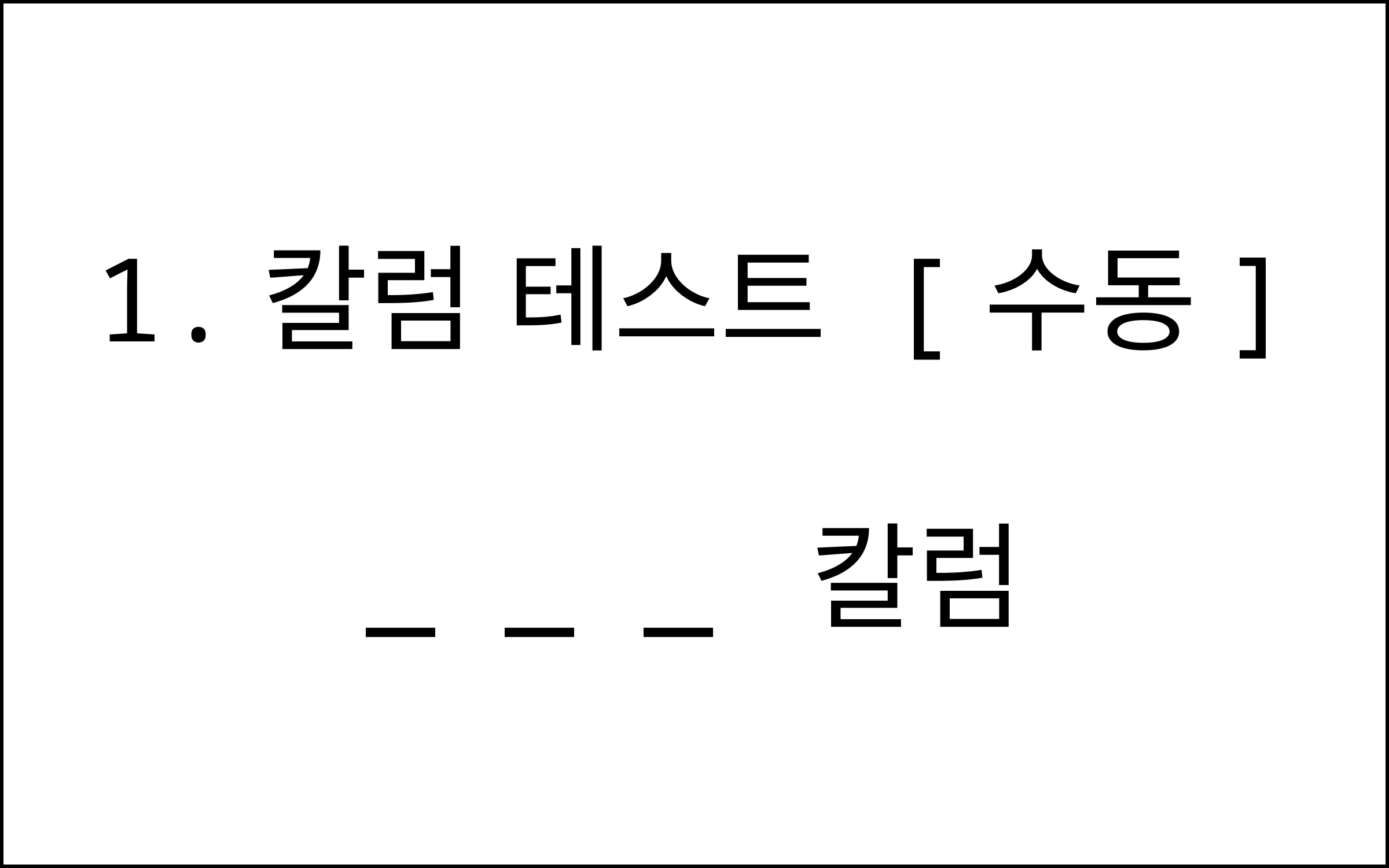

1.칼럼 테스트 [수동]

_ _ _ 칼럼